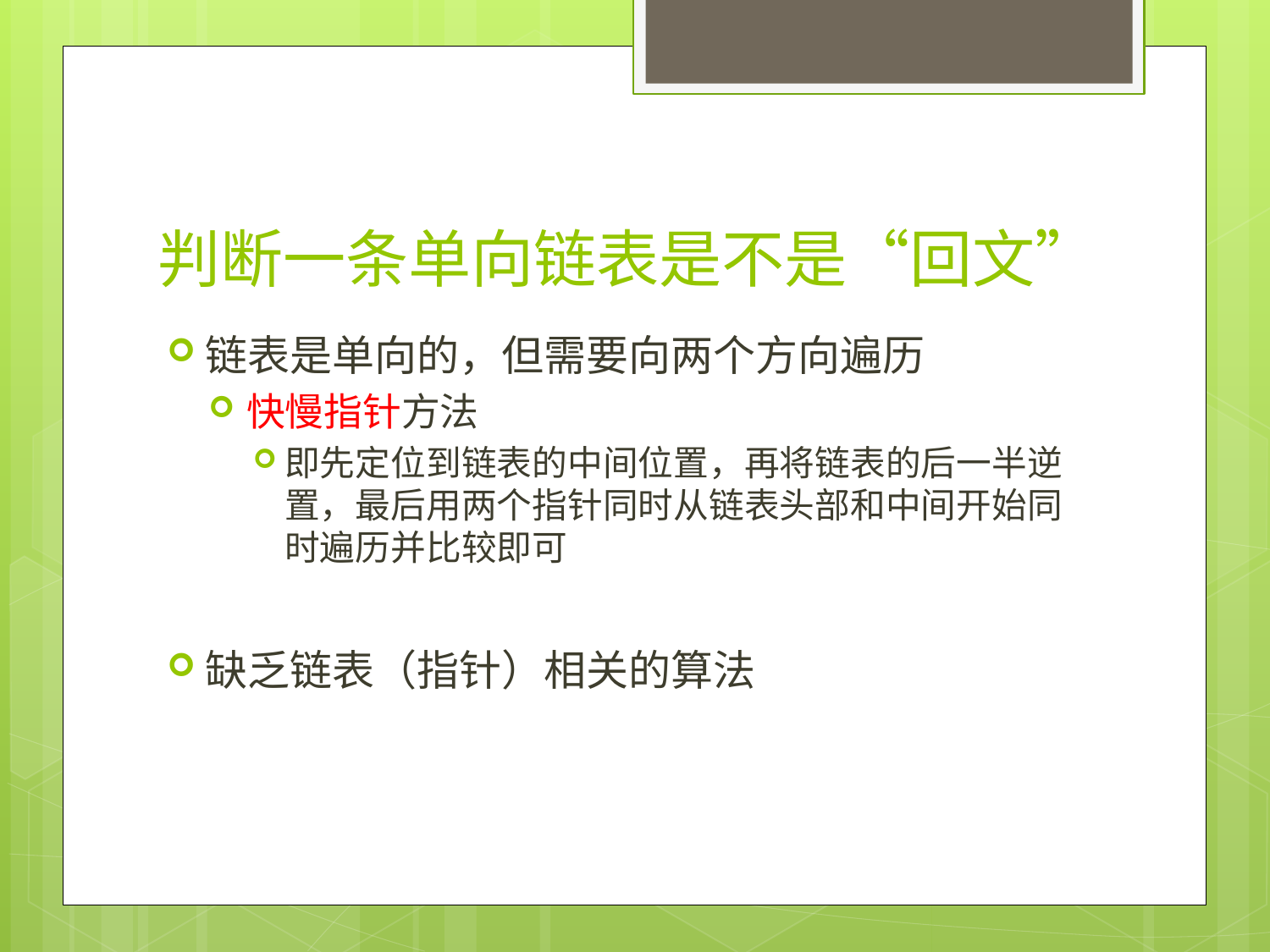

# 判断一条单向链表是不是“回文”
链表是单向的，但需要向两个方向遍历
快慢指针方法
即先定位到链表的中间位置，再将链表的后一半逆置，最后用两个指针同时从链表头部和中间开始同时遍历并比较即可

缺乏链表（指针）相关的算法